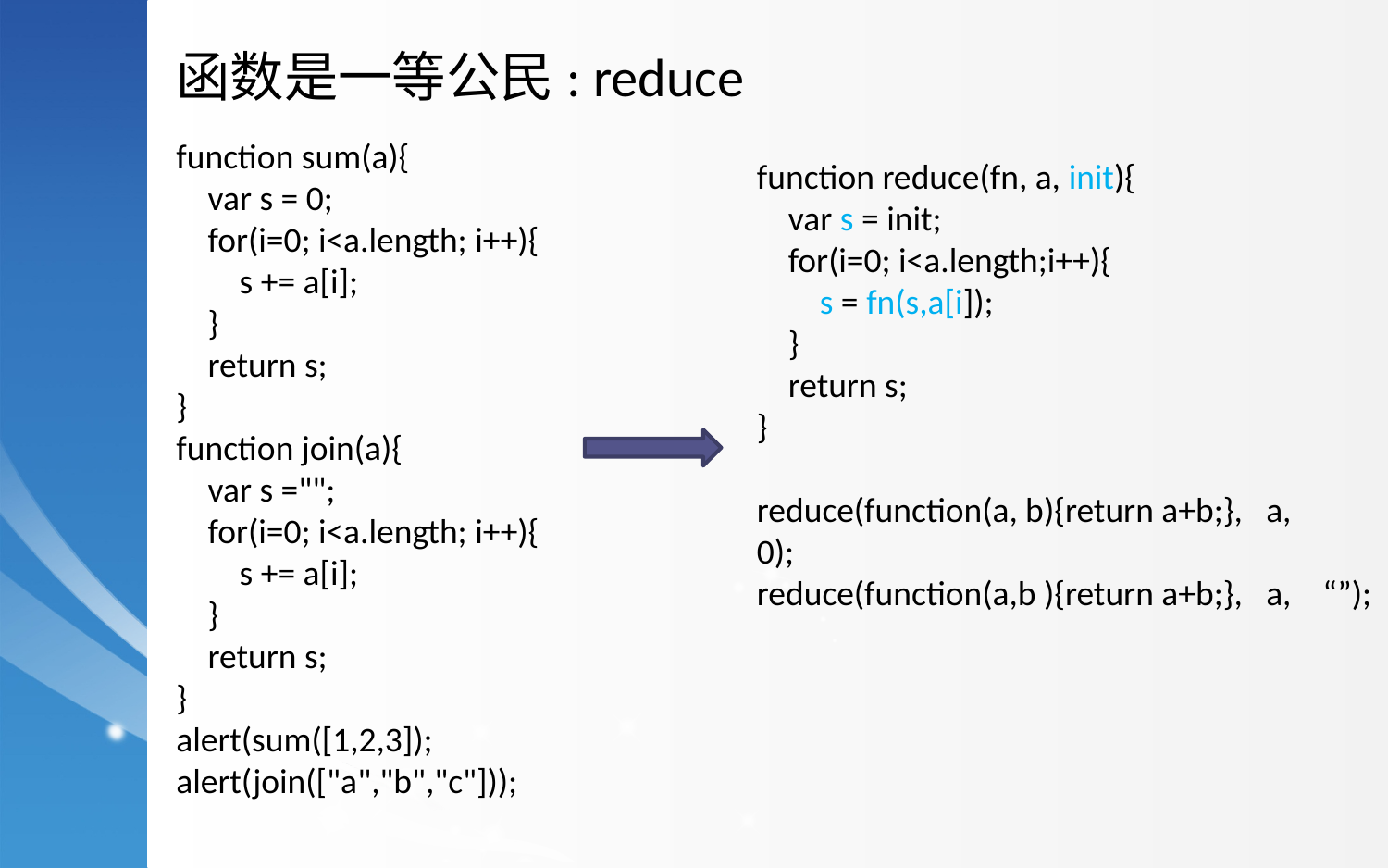

函数是一等公民: reduce
function sum(a){
    var s = 0;
    for(i=0; i<a.length; i++){
        s += a[i];
    }
    return s;
}
function join(a){
    var s ="";
    for(i=0; i<a.length; i++){
        s += a[i];
    }
    return s;
}
alert(sum([1,2,3]);
alert(join(["a","b","c"]));
function reduce(fn, a, init){
    var s = init;
    for(i=0; i<a.length;i++){
        s = fn(s,a[i]);
    }
    return s;
}

reduce(function(a, b){return a+b;},   a,　 0);
reduce(function(a,b ){return a+b;},   a,    “”);